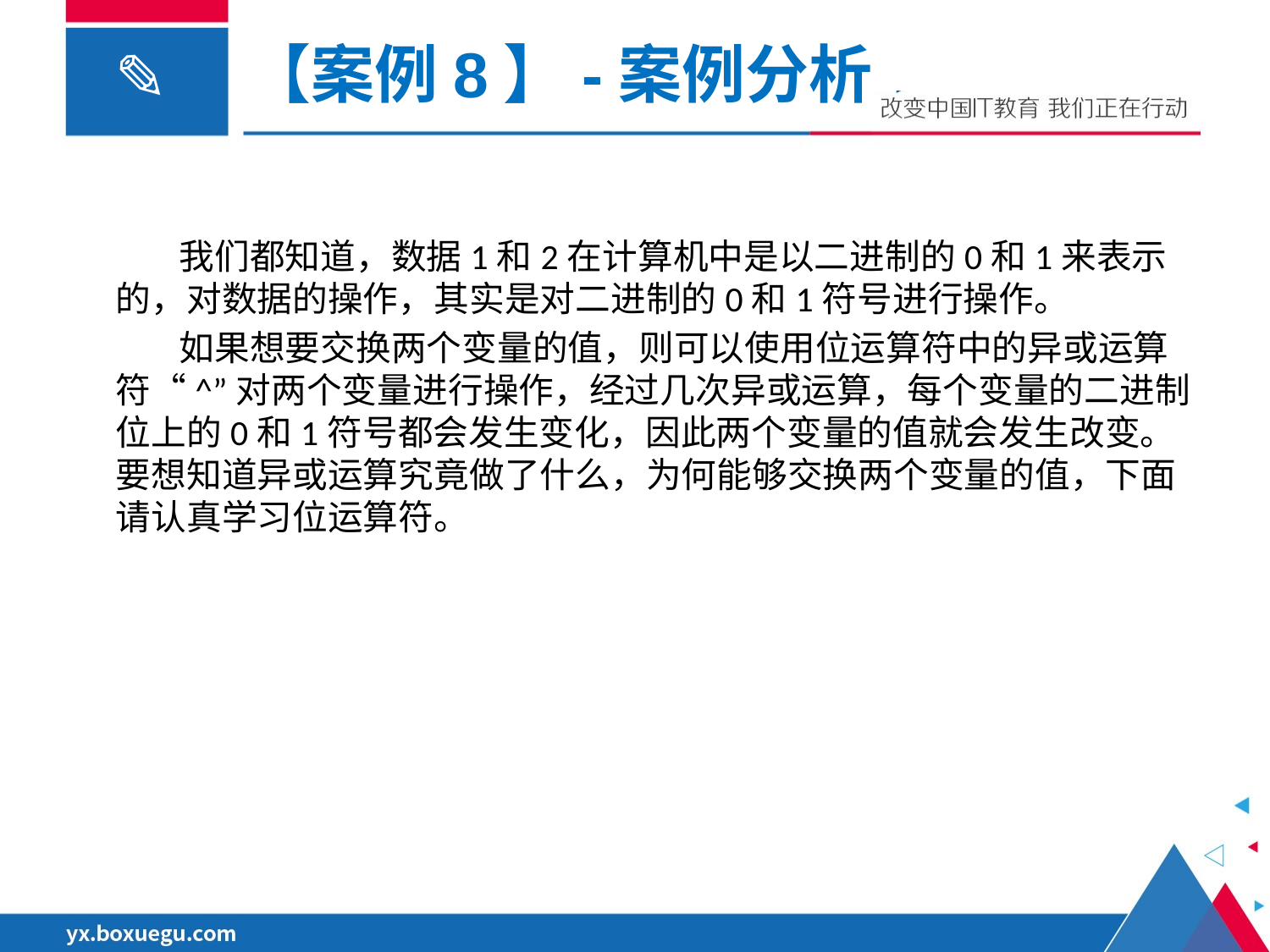

【案例8】-案例分析
       我们都知道，数据1和2在计算机中是以二进制的0和1来表示的，对数据的操作，其实是对二进制的0和1符号进行操作。
       如果想要交换两个变量的值，则可以使用位运算符中的异或运算符“^”对两个变量进行操作，经过几次异或运算，每个变量的二进制位上的0和1符号都会发生变化，因此两个变量的值就会发生改变。要想知道异或运算究竟做了什么，为何能够交换两个变量的值，下面请认真学习位运算符。